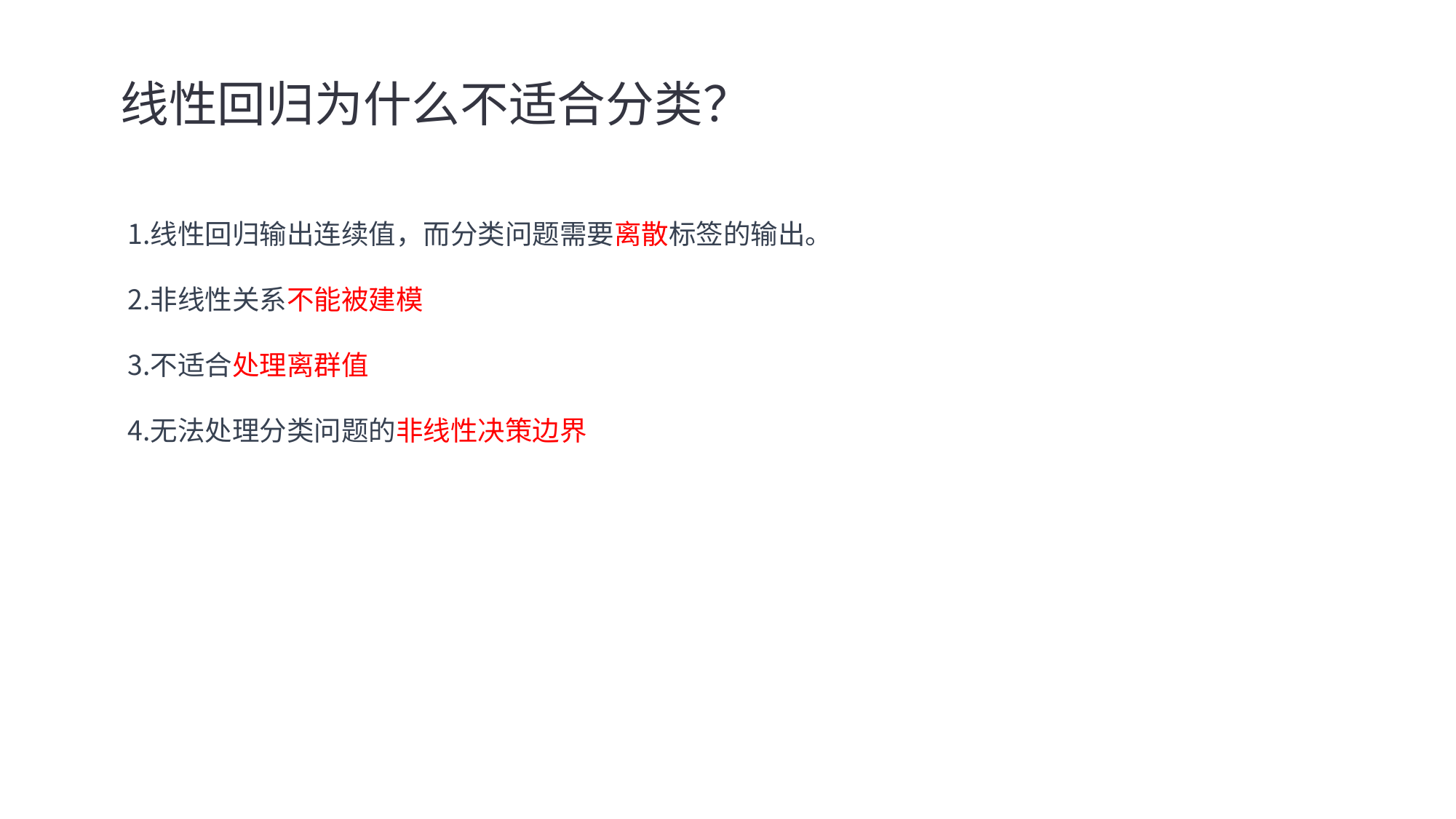

线性回归为什么不适合分类？
线性回归输出连续值，而分类问题需要离散标签的输出。

非线性关系不能被建模

不适合处理离群值

无法处理分类问题的非线性决策边界